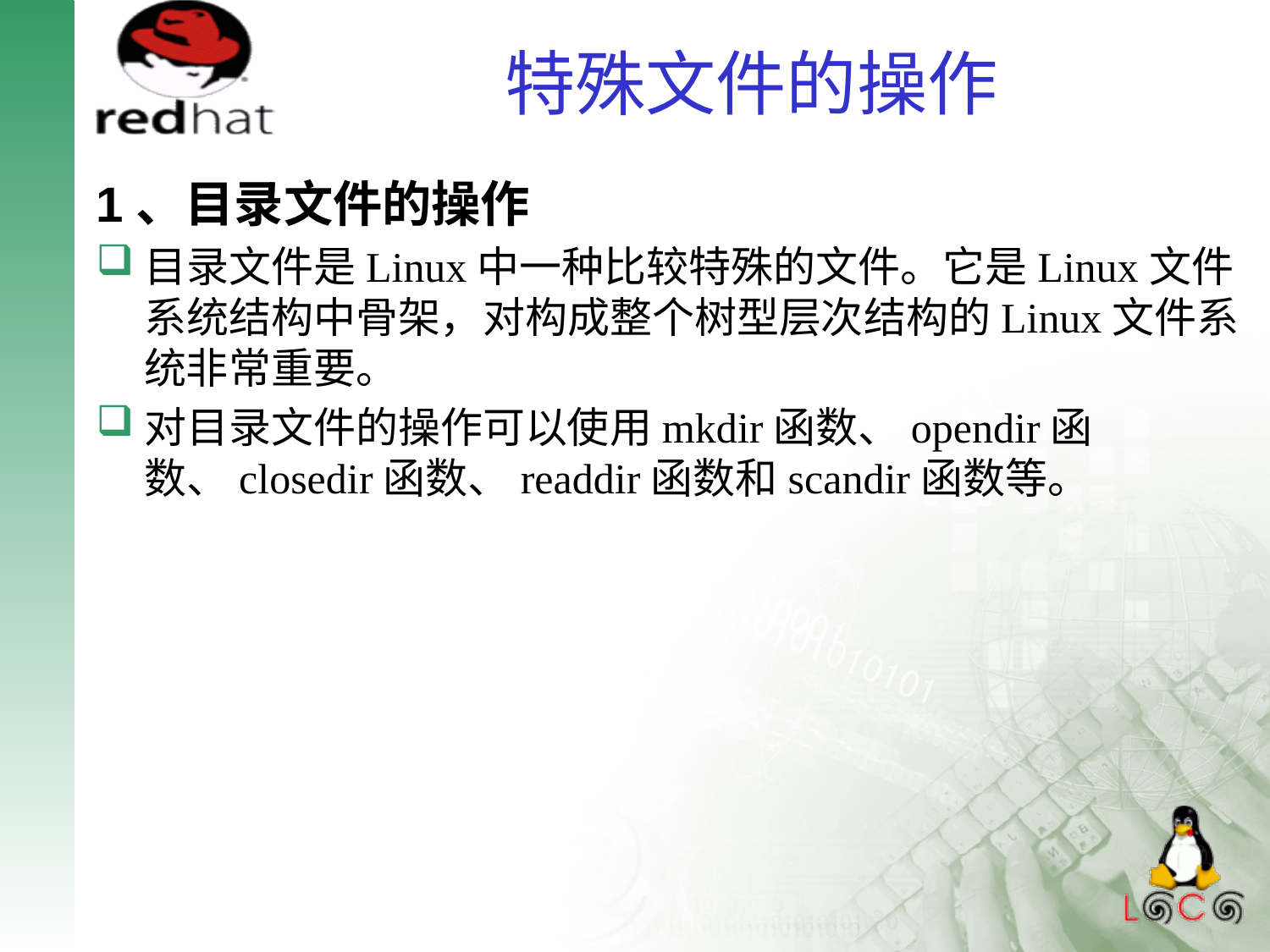

# 特殊文件的操作
1、目录文件的操作
目录文件是Linux中一种比较特殊的文件。它是Linux文件系统结构中骨架，对构成整个树型层次结构的Linux文件系统非常重要。
对目录文件的操作可以使用mkdir函数、opendir函数、closedir函数、readdir函数和scandir函数等。